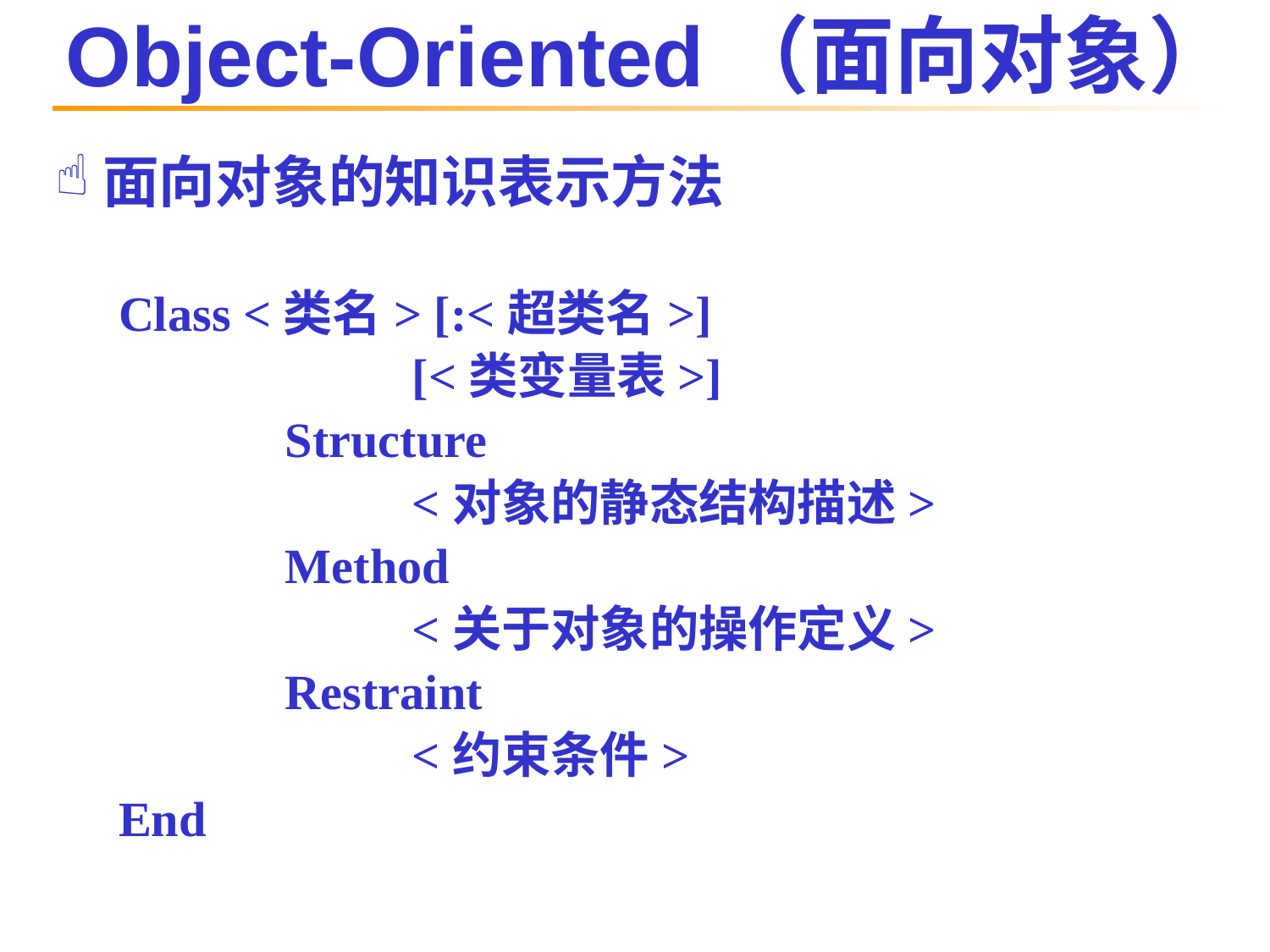

# Object-Oriented（面向对象）
面向对象的知识表示方法

Class <类名> [:<超类名>]
			[<类变量表>]
		Structure
			<对象的静态结构描述>
		Method
			<关于对象的操作定义>
		Restraint
			<约束条件>
End